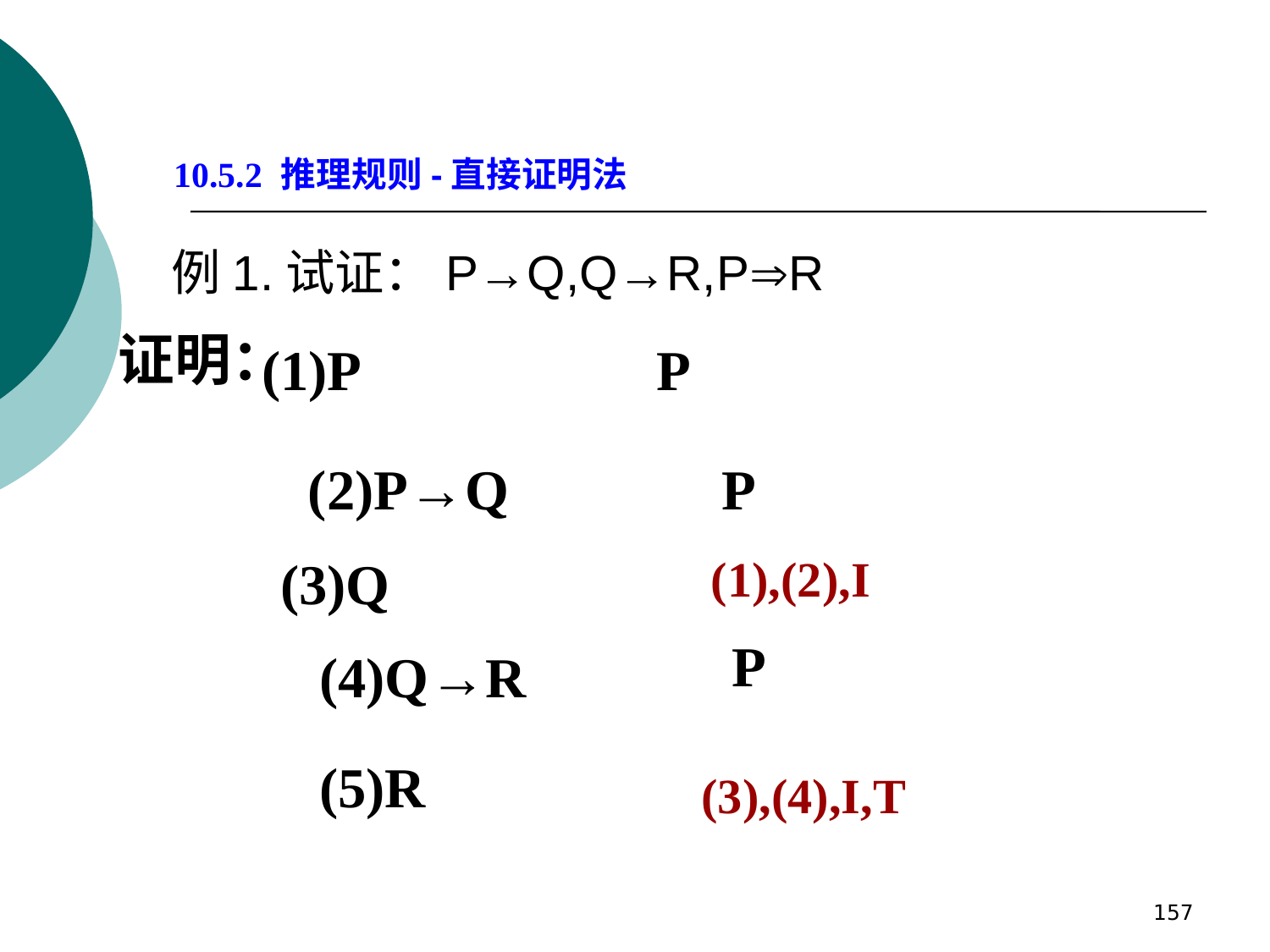

10.5.2 推理规则-直接证明法
例1.试证：P→Q,Q→R,P⇒R
证明：
(1)P                     P
(2)P→Q               P
(1),(2),I
(3)Q
P
(4)Q→R
(5)R
(3),(4),I,T
157